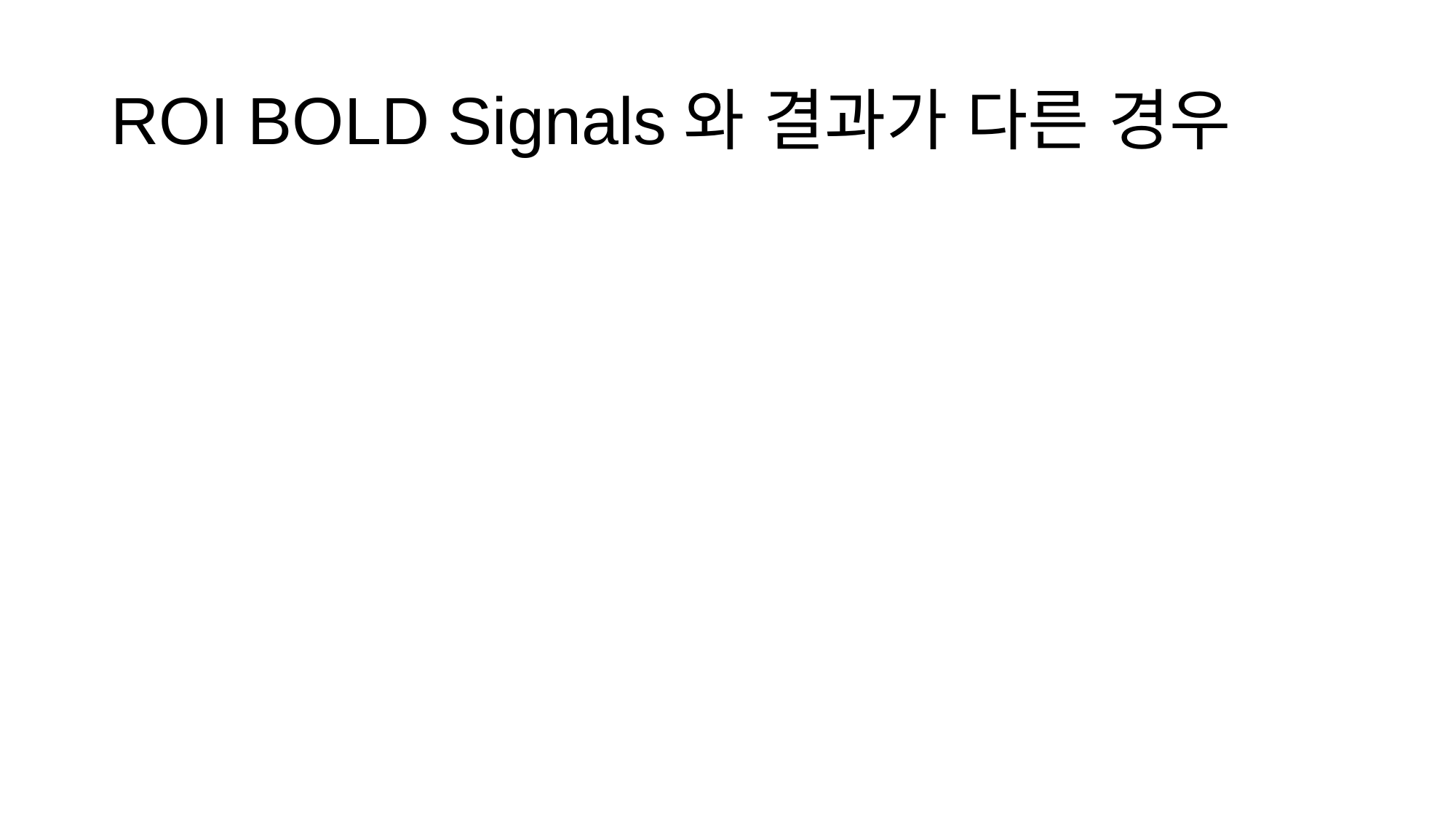

# ROI BOLD Signals와 결과가 다른 경우